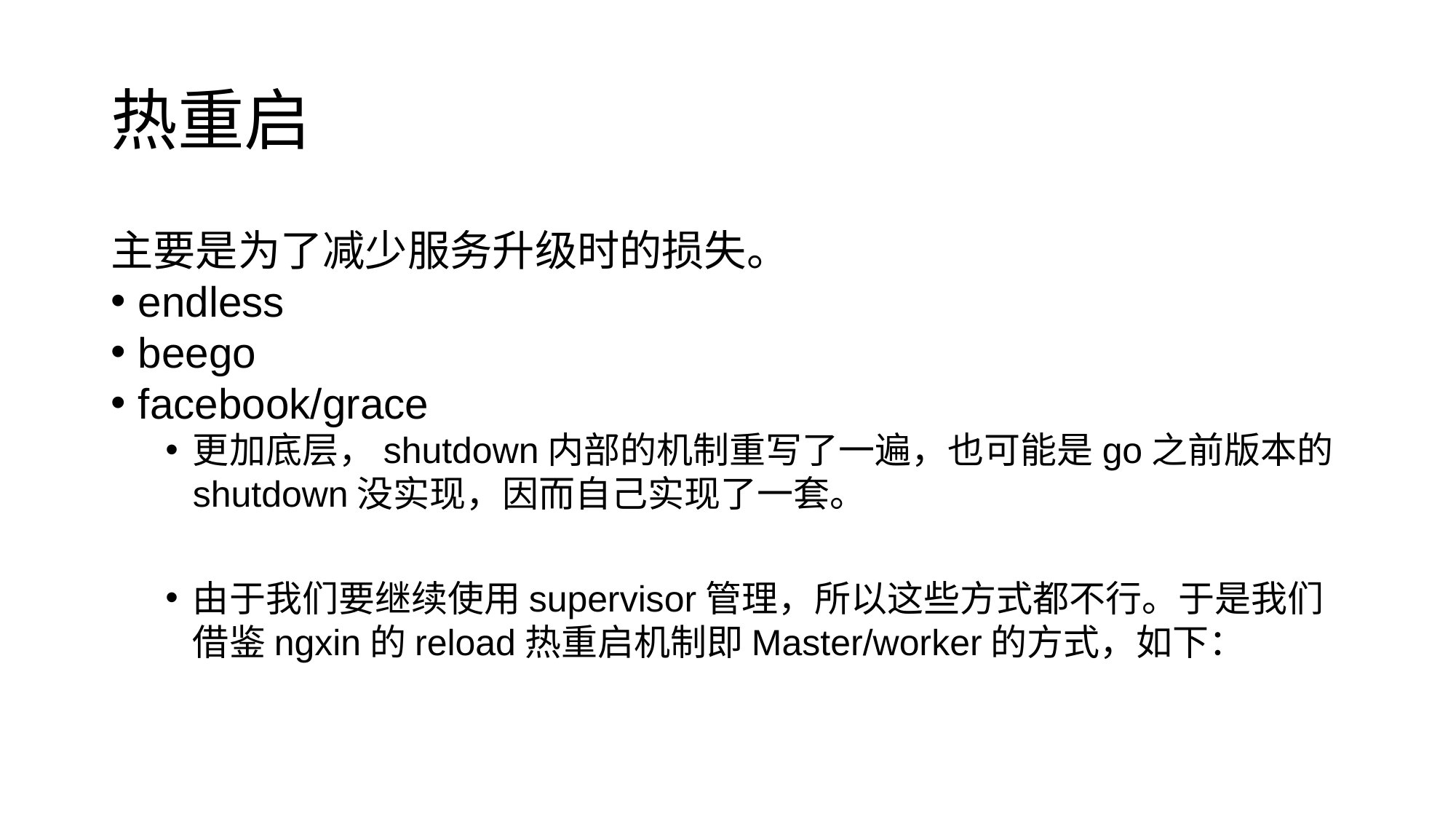

# 热重启
主要是为了减少服务升级时的损失。
endless
beego
facebook/grace
更加底层，shutdown内部的机制重写了一遍，也可能是go之前版本的shutdown没实现，因而自己实现了一套。

由于我们要继续使用supervisor管理，所以这些方式都不行。于是我们借鉴ngxin的reload热重启机制即Master/worker的方式，如下：